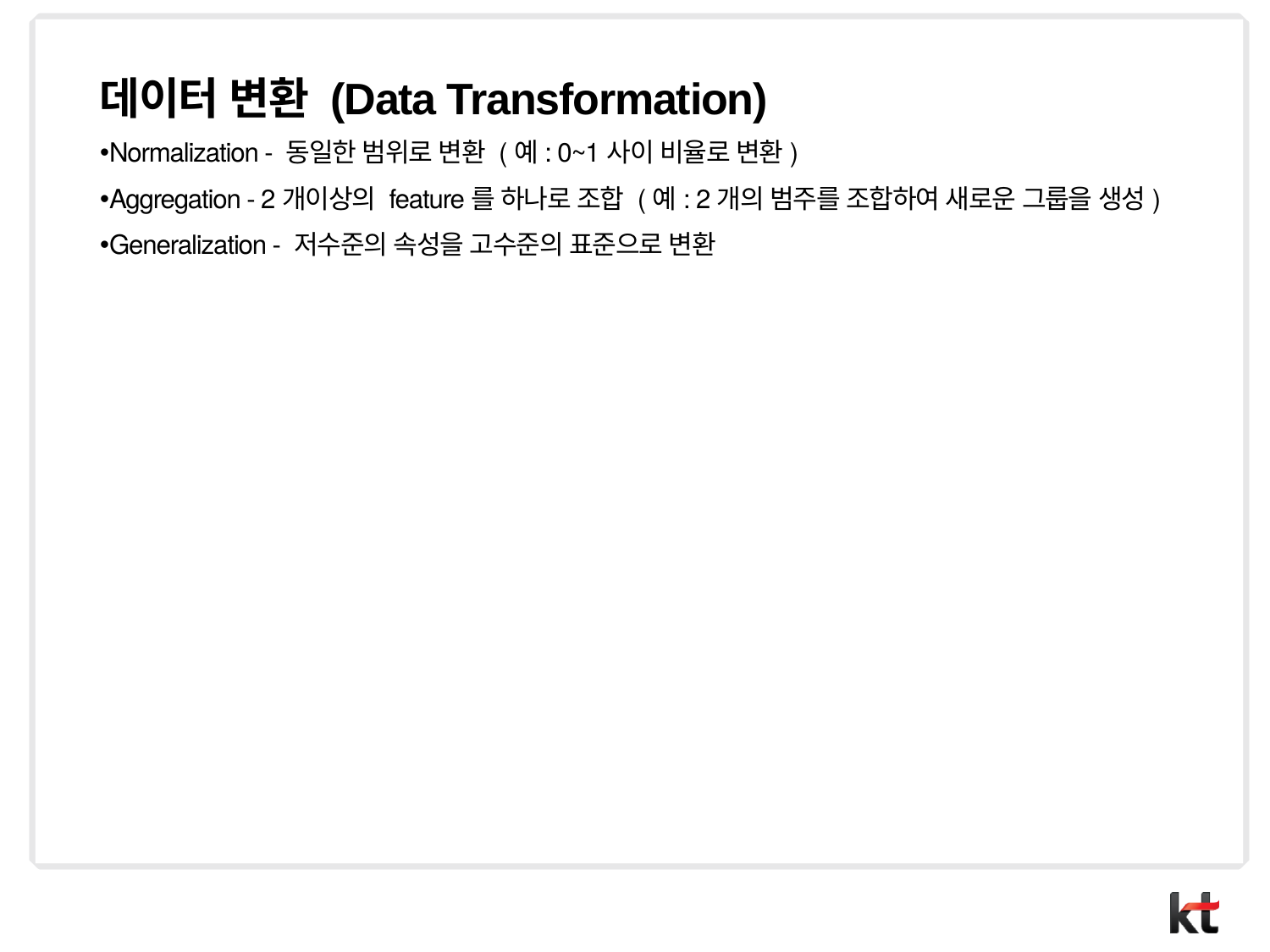

# 데이터 변환 (Data Transformation)
Normalization - 동일한 범위로 변환 (예: 0~1사이 비율로 변환)
Aggregation - 2개이상의 feature를 하나로 조합 (예: 2개의 범주를 조합하여 새로운 그룹을 생성)
Generalization - 저수준의 속성을 고수준의 표준으로 변환